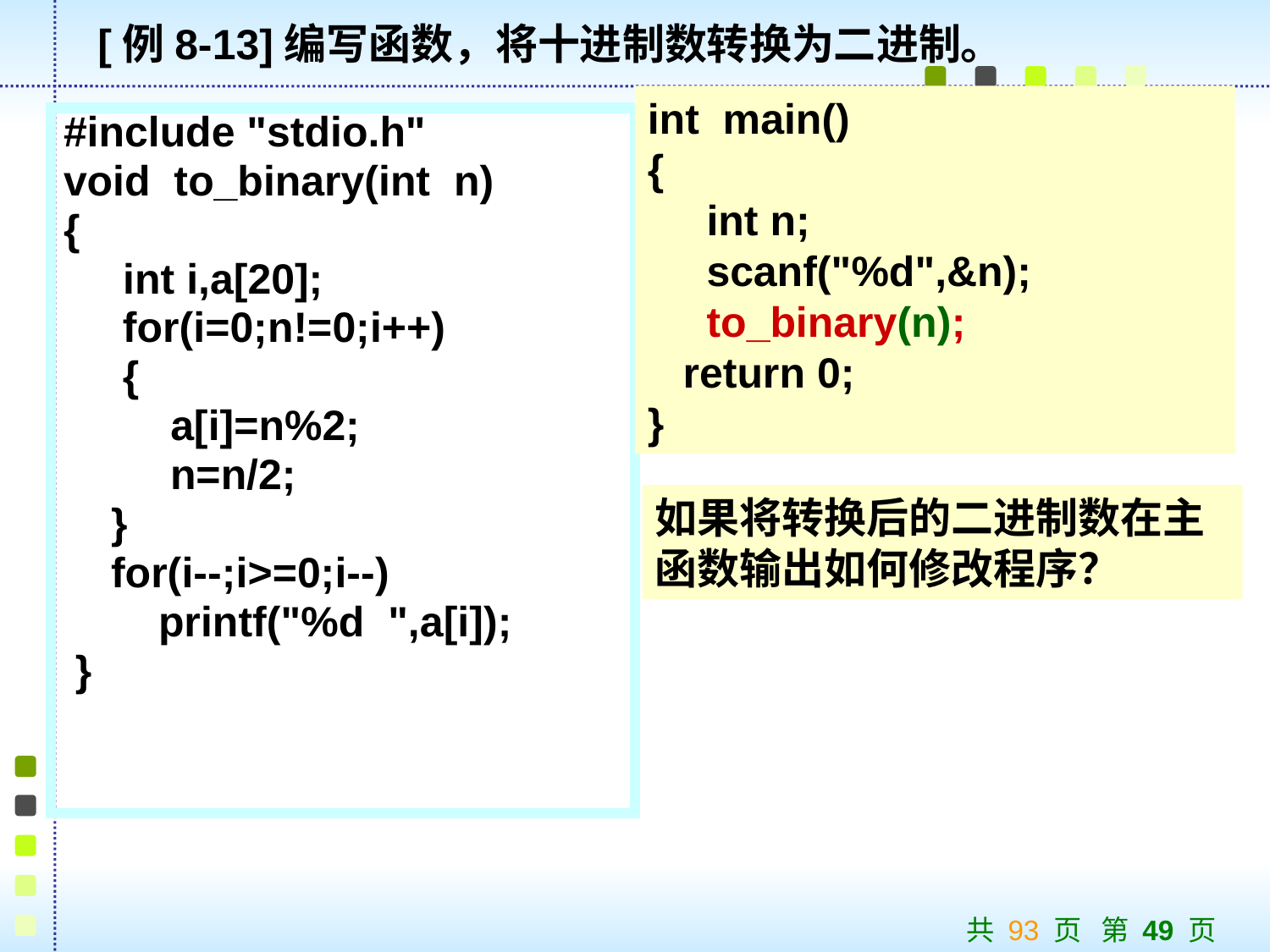

# [例8-13]编写函数，将十进制数转换为二进制。
int  main()
{
     int n;
     scanf("%d",&n);
     to_binary(n);
   return 0;
}
#include "stdio.h"
void  to_binary(int  n)
{
	 int i,a[20];
     for(i=0;n!=0;i++)
     {
	     a[i]=n%2;
         n=n/2;
    }
    for(i--;i>=0;i--)
        printf("%d  ",a[i]);
 }
如果将转换后的二进制数在主函数输出如何修改程序？
共 93 页   第 49 页